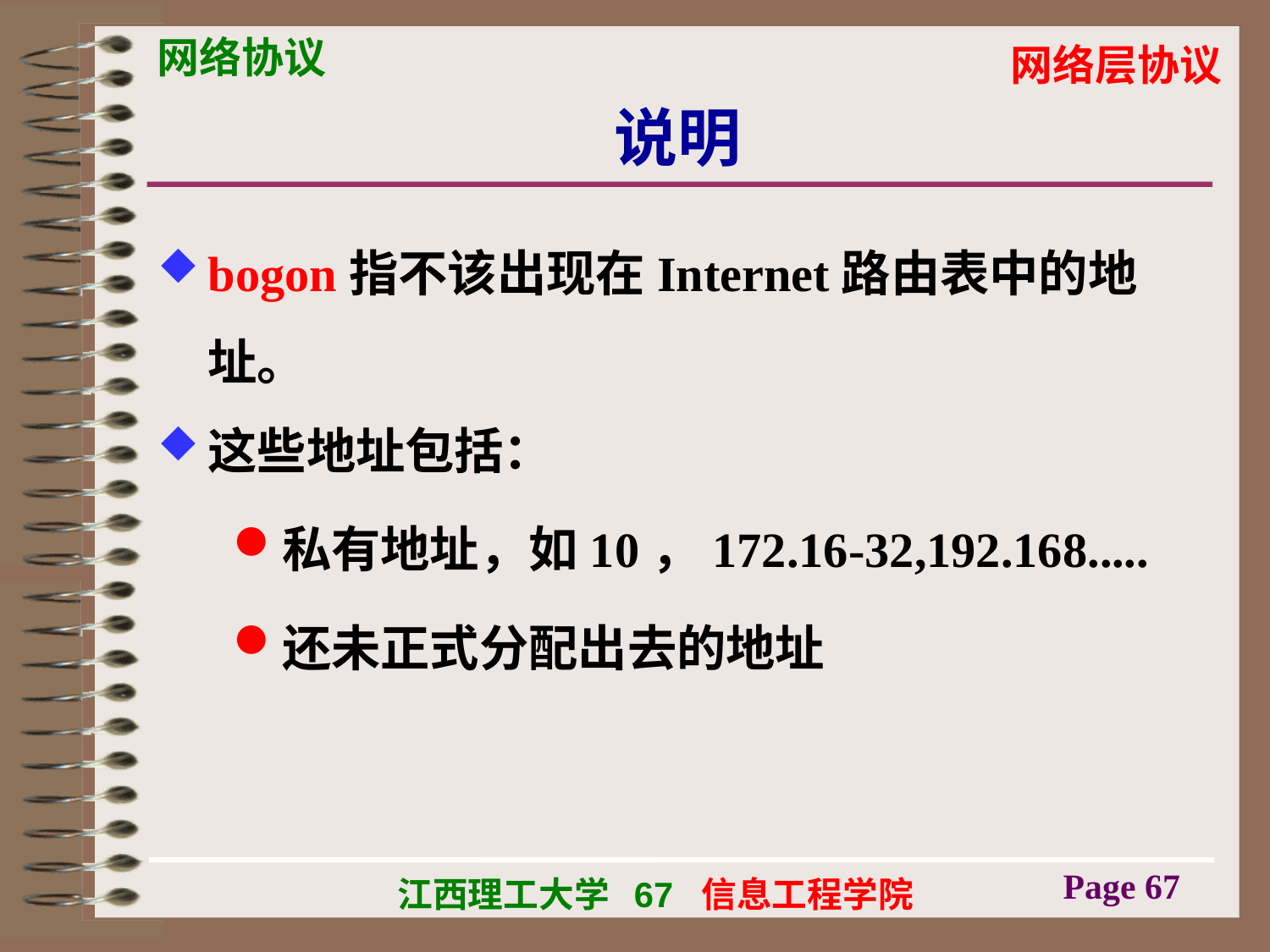

# 说明
bogon指不该出现在Internet路由表中的地址。
这些地址包括：
私有地址，如10，172.16-32,192.168.....
还未正式分配出去的地址
Page 67